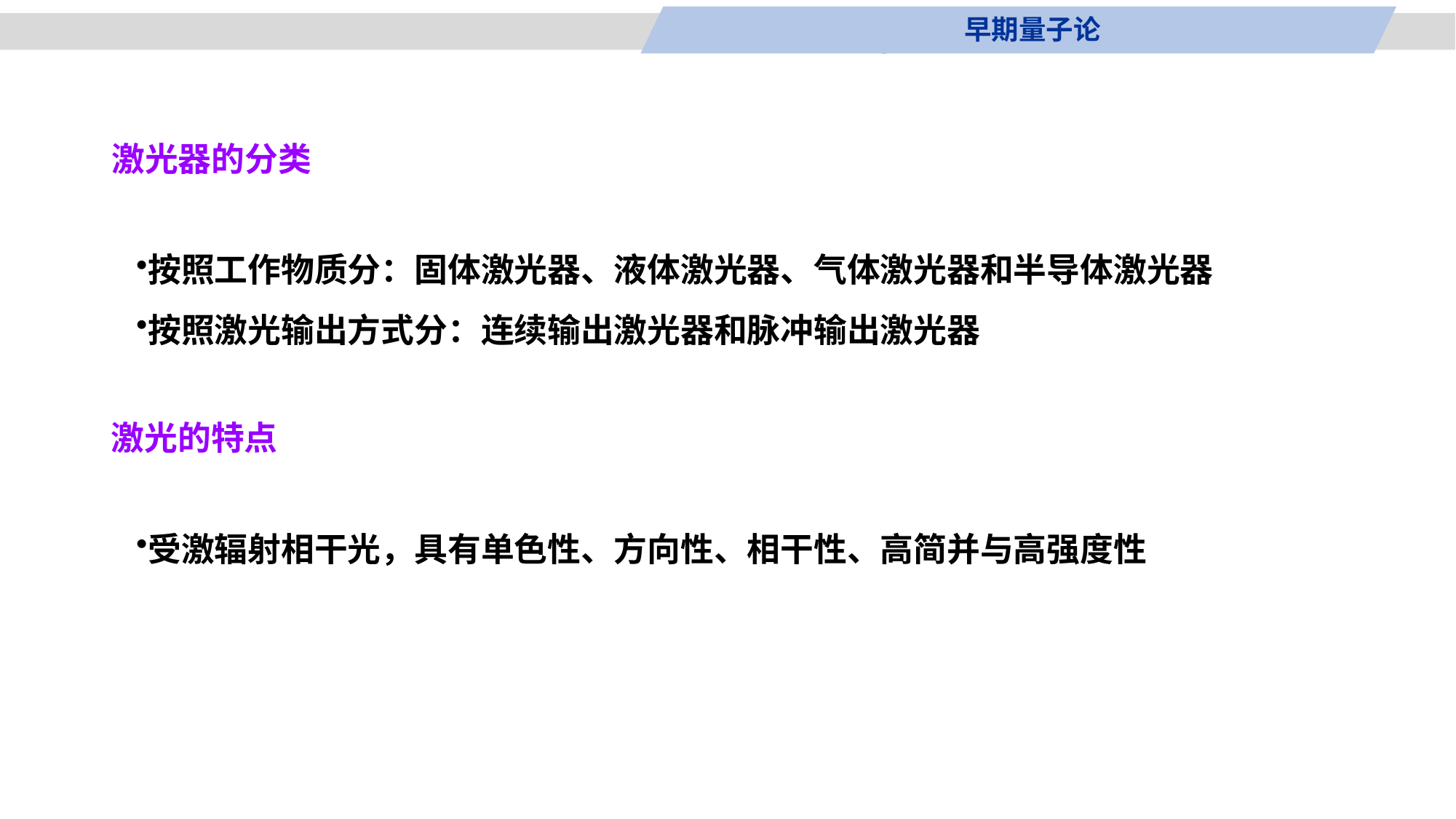

早期量子论
激光器的分类
按照工作物质分：固体激光器、液体激光器、气体激光器和半导体激光器
按照激光输出方式分：连续输出激光器和脉冲输出激光器
激光的特点
受激辐射相干光，具有单色性、方向性、相干性、高简并与高强度性